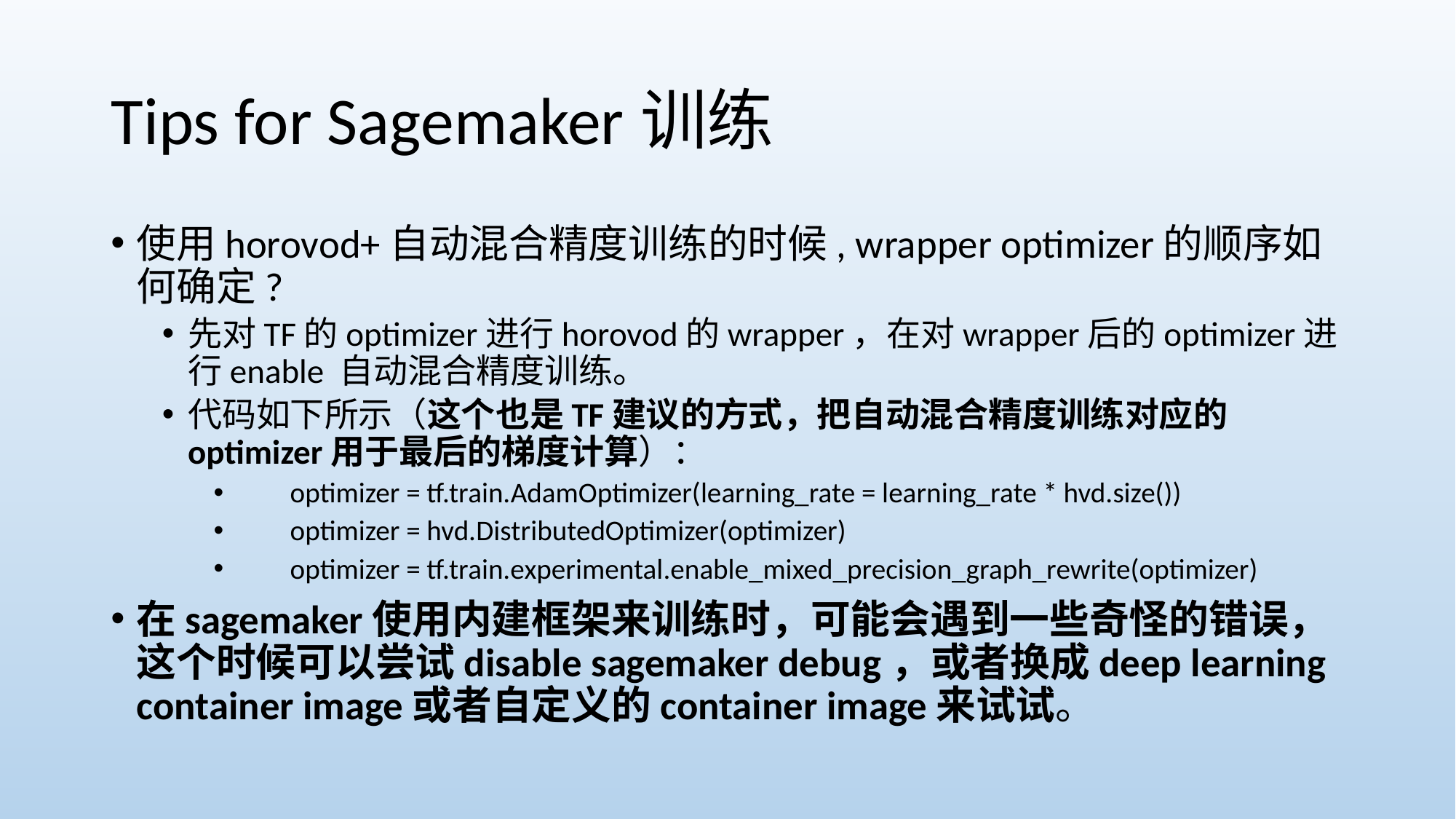

# Tips for Sagemaker训练
使用horovod+自动混合精度训练的时候, wrapper optimizer的顺序如何确定?
先对TF的optimizer进行horovod的wrapper，在对wrapper后的optimizer进行enable 自动混合精度训练。
代码如下所示（这个也是TF建议的方式，把自动混合精度训练对应的optimizer用于最后的梯度计算）：
        optimizer = tf.train.AdamOptimizer(learning_rate = learning_rate * hvd.size())
        optimizer = hvd.DistributedOptimizer(optimizer)
        optimizer = tf.train.experimental.enable_mixed_precision_graph_rewrite(optimizer)
在sagemaker使用内建框架来训练时，可能会遇到一些奇怪的错误，这个时候可以尝试disable sagemaker debug，或者换成deep learning container image或者自定义的container image来试试。